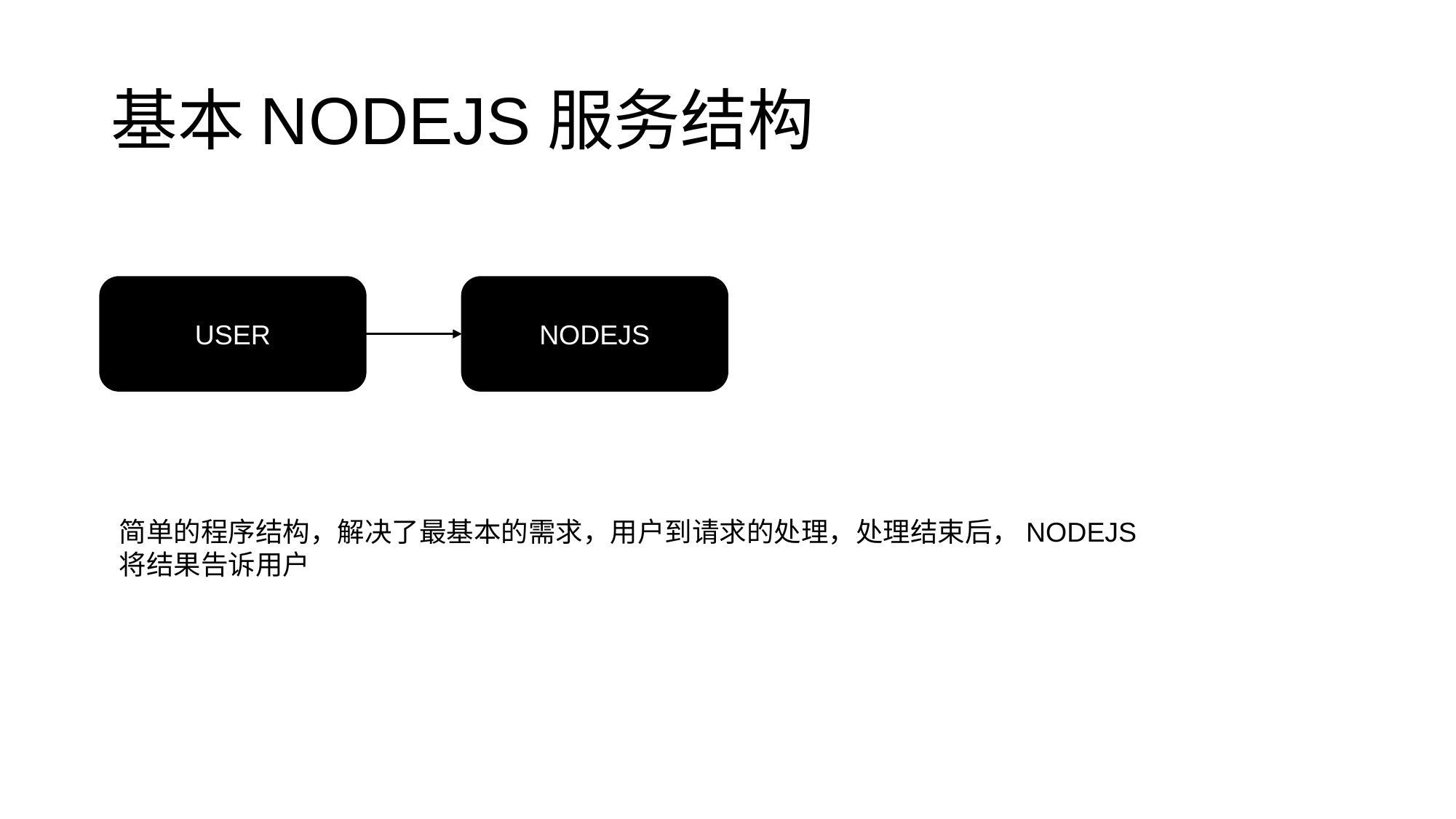

# 基本NODEJS服务结构
USER
NODEJS
简单的程序结构，解决了最基本的需求，用户到请求的处理，处理结束后，NODEJS
将结果告诉用户